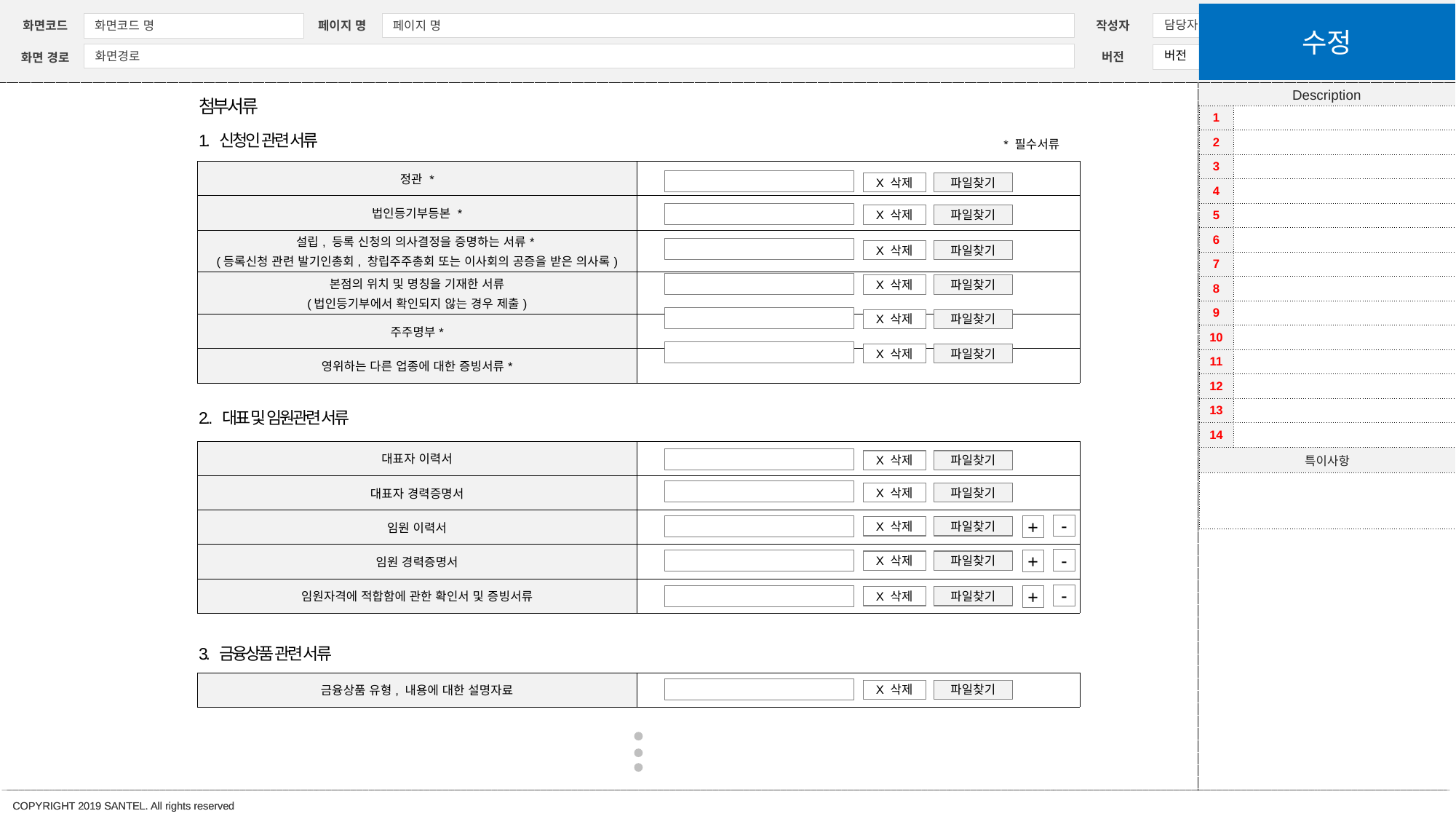

수정
첨부서류
| 1 |  |
| --- | --- |
| 2 |  |
| 3 |  |
| 4 |  |
| 5 |  |
| 6 |  |
| 7 |  |
| 8 |  |
| 9 |  |
| 10 |  |
| 11 |  |
| 12 |  |
| 13 |  |
| 14 |  |
| 특이사항 |  |
|  |  |
1.  신청인 관련 서류
* 필수서류
| 정관 \* |  |
| --- | --- |
| 법인등기부등본 \* |  |
| 설립, 등록 신청의 의사결정을 증명하는 서류\* (등록신청 관련 발기인총회, 창립주주총회 또는 이사회의 공증을 받은 의사록) |  |
| 본점의 위치 및 명칭을 기재한 서류 (법인등기부에서 확인되지 않는 경우 제출) |  |
| 주주명부\* |  |
| 영위하는 다른 업종에 대한 증빙서류\* |  |

X 삭제
파일찾기

X 삭제
파일찾기

X 삭제
파일찾기

X 삭제
파일찾기

X 삭제
파일찾기

X 삭제
파일찾기
2..  대표 및 임원관련 서류
| 대표자 이력서 |  |
| --- | --- |
| 대표자 경력증명서 |  |
| 임원 이력서 |  |
| 임원 경력증명서 |  |
| 임원자격에 적합함에 관한 확인서 및 증빙서류 |  |

X 삭제
파일찾기

X 삭제
파일찾기
-

+
X 삭제
파일찾기
-

+
X 삭제
파일찾기
-

+
X 삭제
파일찾기
3.  금융상품 관련 서류
| 금융상품 유형, 내용에 대한 설명자료 |  |
| --- | --- |

X 삭제
파일찾기